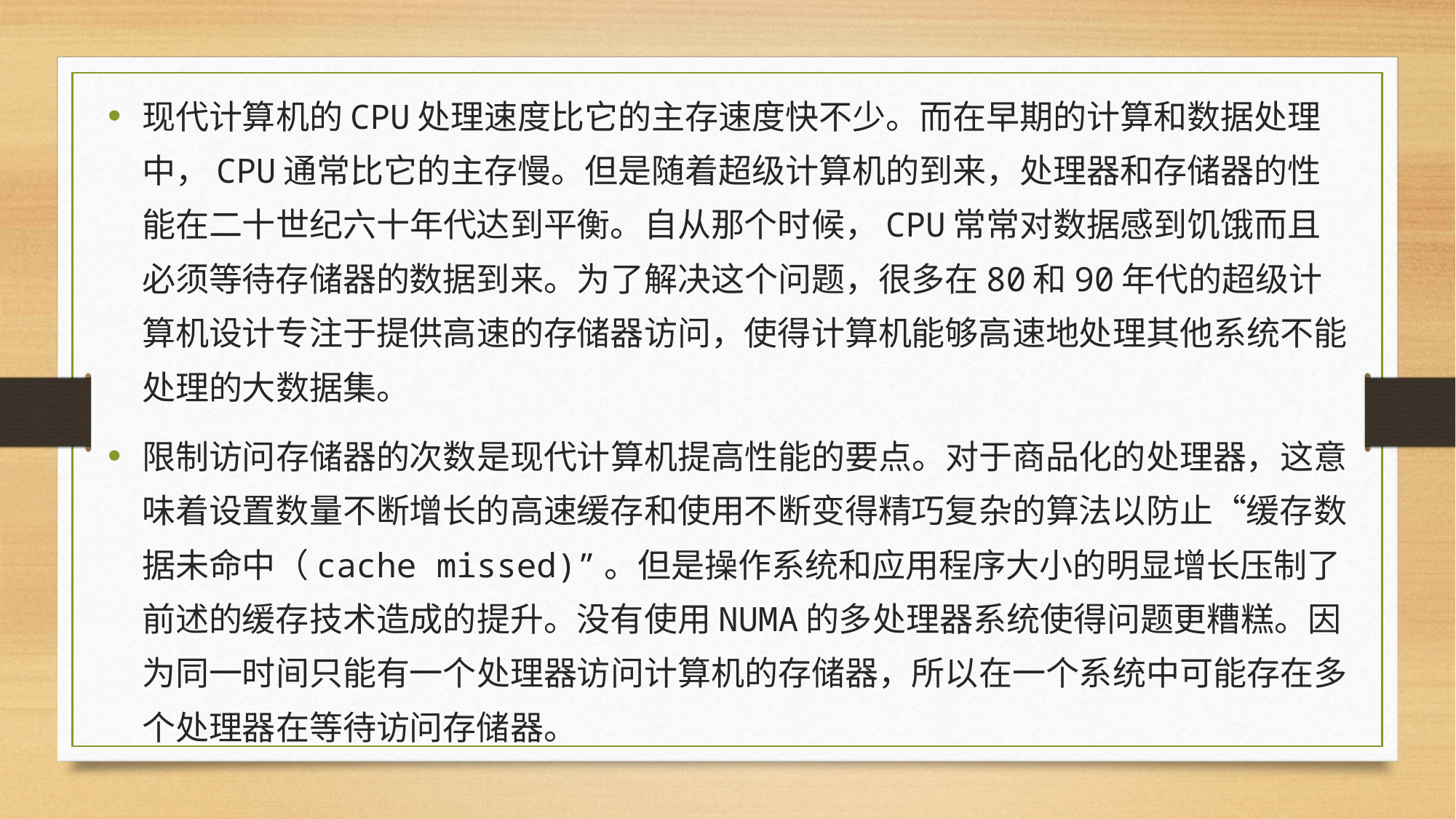

现代计算机的CPU处理速度比它的主存速度快不少。而在早期的计算和数据处理中，CPU通常比它的主存慢。但是随着超级计算机的到来，处理器和存储器的性能在二十世纪六十年代达到平衡。自从那个时候，CPU常常对数据感到饥饿而且必须等待存储器的数据到来。为了解决这个问题，很多在80和90年代的超级计算机设计专注于提供高速的存储器访问，使得计算机能够高速地处理其他系统不能处理的大数据集。
限制访问存储器的次数是现代计算机提高性能的要点。对于商品化的处理器，这意味着设置数量不断增长的高速缓存和使用不断变得精巧复杂的算法以防止“缓存数据未命中（cache missed)”。但是操作系统和应用程序大小的明显增长压制了前述的缓存技术造成的提升。没有使用NUMA的多处理器系统使得问题更糟糕。因为同一时间只能有一个处理器访问计算机的存储器，所以在一个系统中可能存在多个处理器在等待访问存储器。